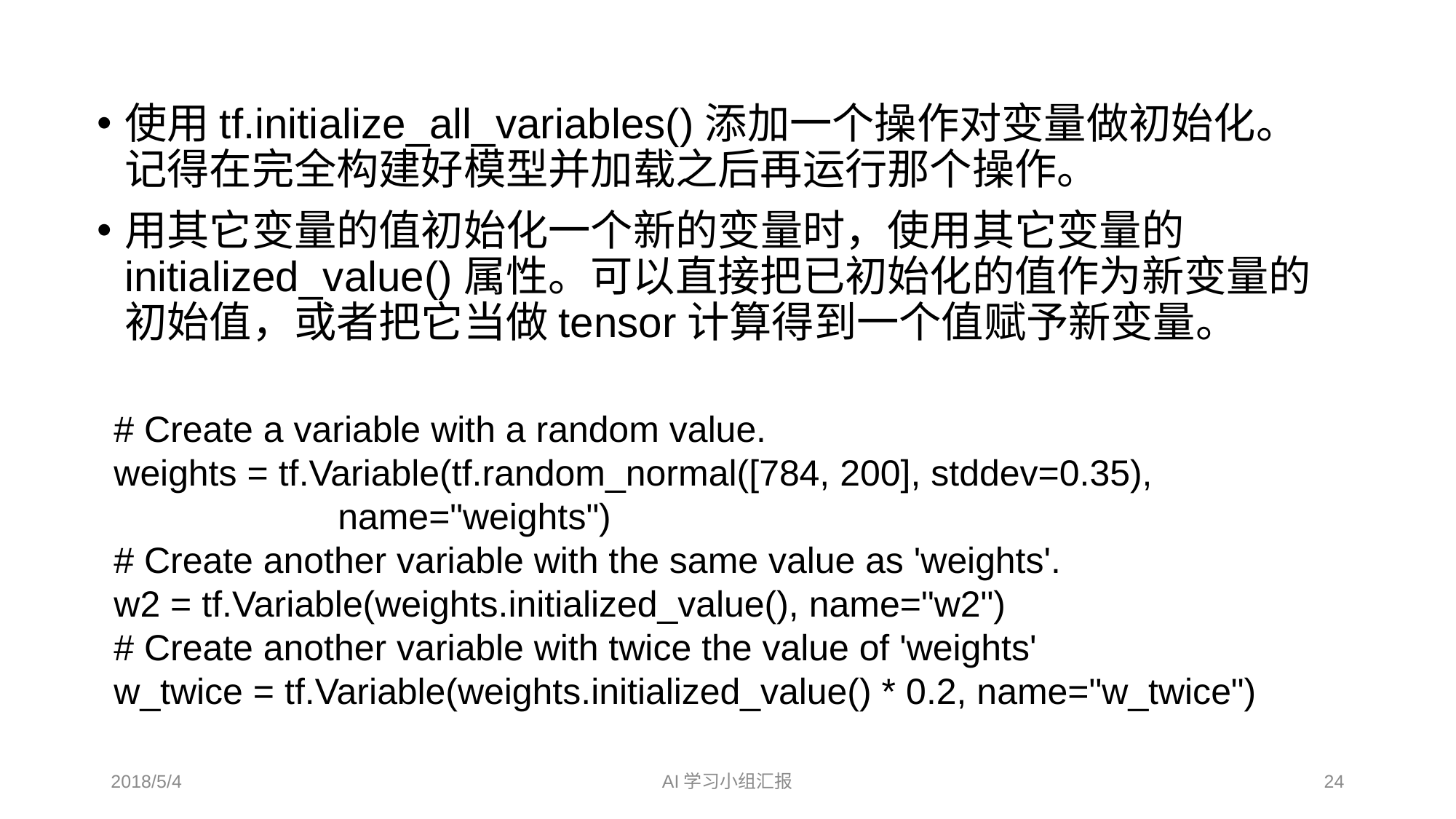

使用tf.initialize_all_variables()添加一个操作对变量做初始化。记得在完全构建好模型并加载之后再运行那个操作。
用其它变量的值初始化一个新的变量时，使用其它变量的initialized_value()属性。可以直接把已初始化的值作为新变量的初始值，或者把它当做tensor计算得到一个值赋予新变量。

# Create a variable with a random value.
weights = tf.Variable(tf.random_normal([784, 200], stddev=0.35),
                      name="weights")
# Create another variable with the same value as 'weights'.
w2 = tf.Variable(weights.initialized_value(), name="w2")
# Create another variable with twice the value of 'weights'
w_twice = tf.Variable(weights.initialized_value() * 0.2, name="w_twice")
2018/5/4
AI学习小组汇报
24